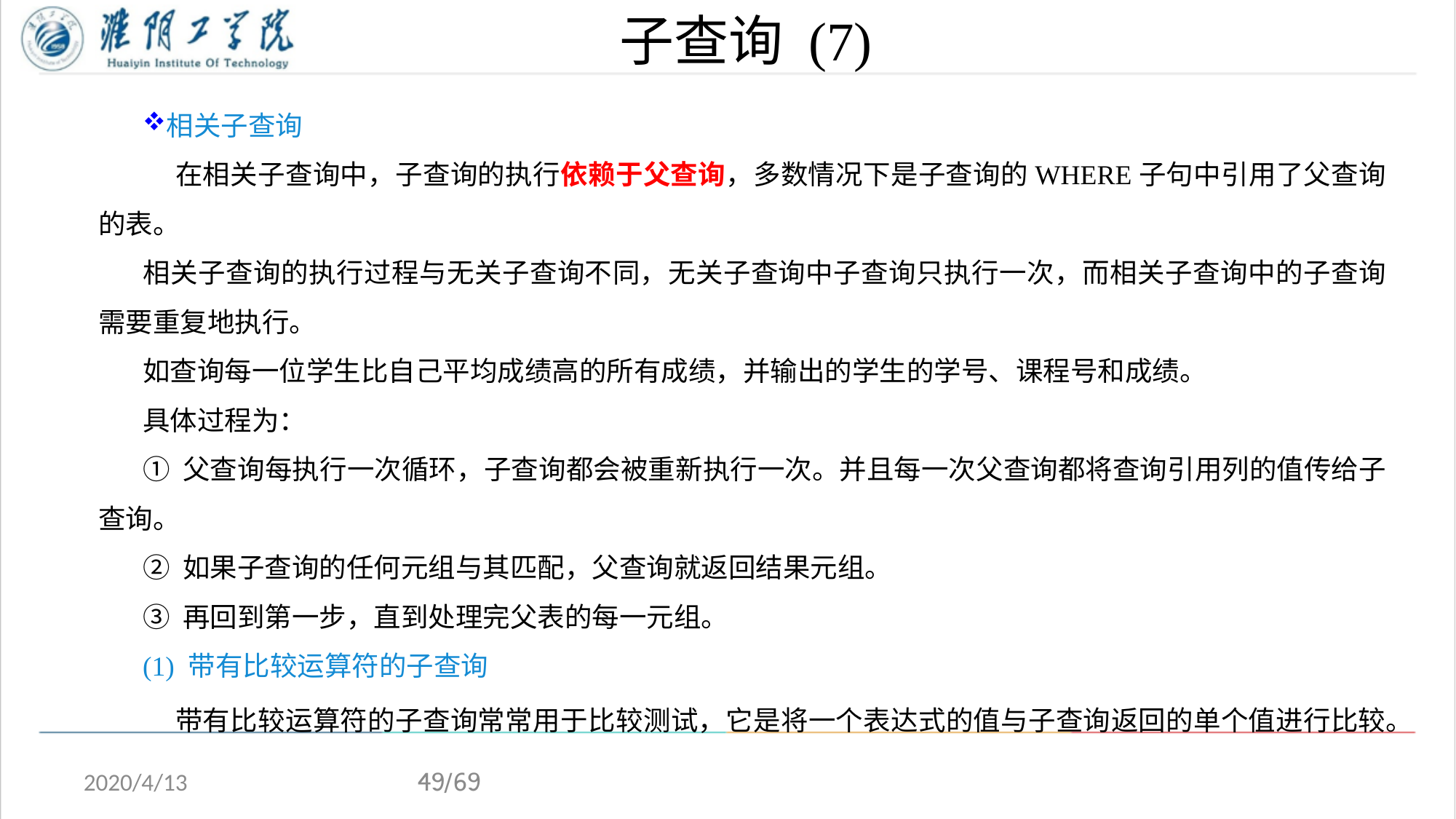

# 子查询 (7)
相关子查询
    在相关子查询中，子查询的执行依赖于父查询，多数情况下是子查询的WHERE子句中引用了父查询的表。
相关子查询的执行过程与无关子查询不同，无关子查询中子查询只执行一次，而相关子查询中的子查询需要重复地执行。
如查询每一位学生比自己平均成绩高的所有成绩，并输出的学生的学号、课程号和成绩。
具体过程为：
① 父查询每执行一次循环，子查询都会被重新执行一次。并且每一次父查询都将查询引用列的值传给子查询。
② 如果子查询的任何元组与其匹配，父查询就返回结果元组。
③ 再回到第一步，直到处理完父表的每一元组。
(1) 带有比较运算符的子查询
    带有比较运算符的子查询常常用于比较测试，它是将一个表达式的值与子查询返回的单个值进行比较。
49/69
2020/4/13